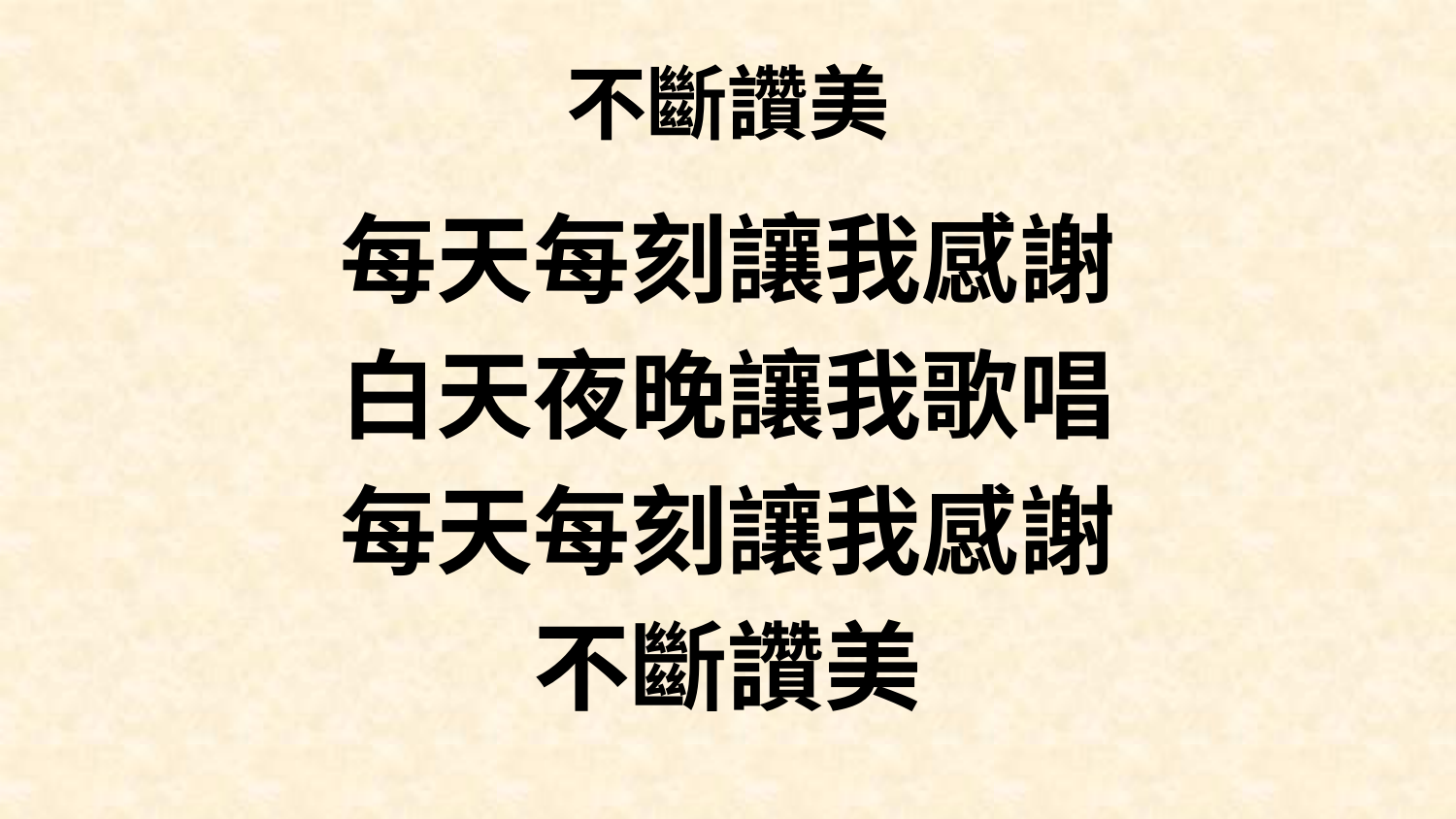

# 不斷讚美
每天每刻讓我感謝
白天夜晚讓我歌唱
每天每刻讓我感謝
不斷讚美